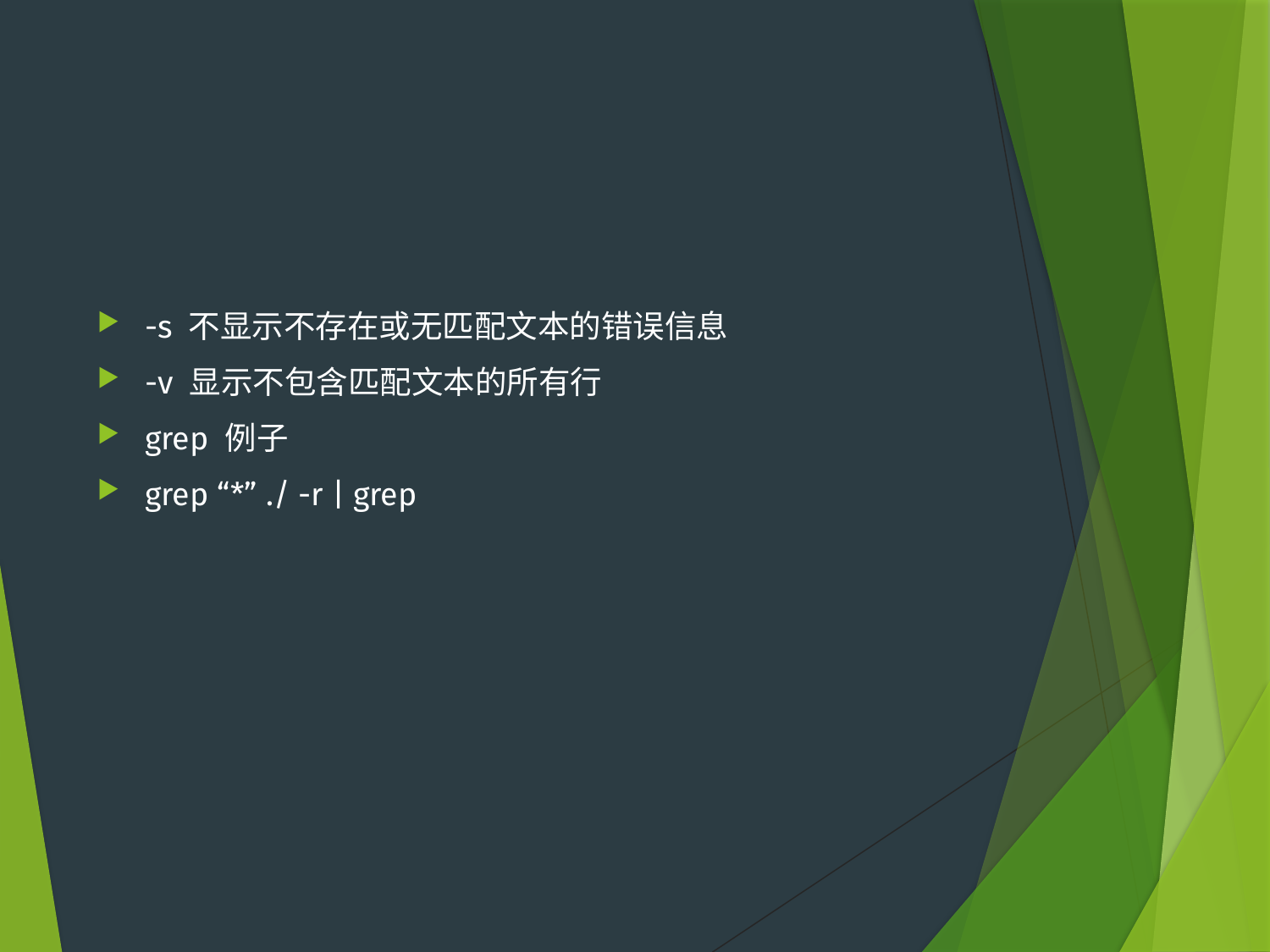

#
-s 不显示不存在或无匹配文本的错误信息
-v 显示不包含匹配文本的所有行
grep 例子
grep “*” ./ -r | grep